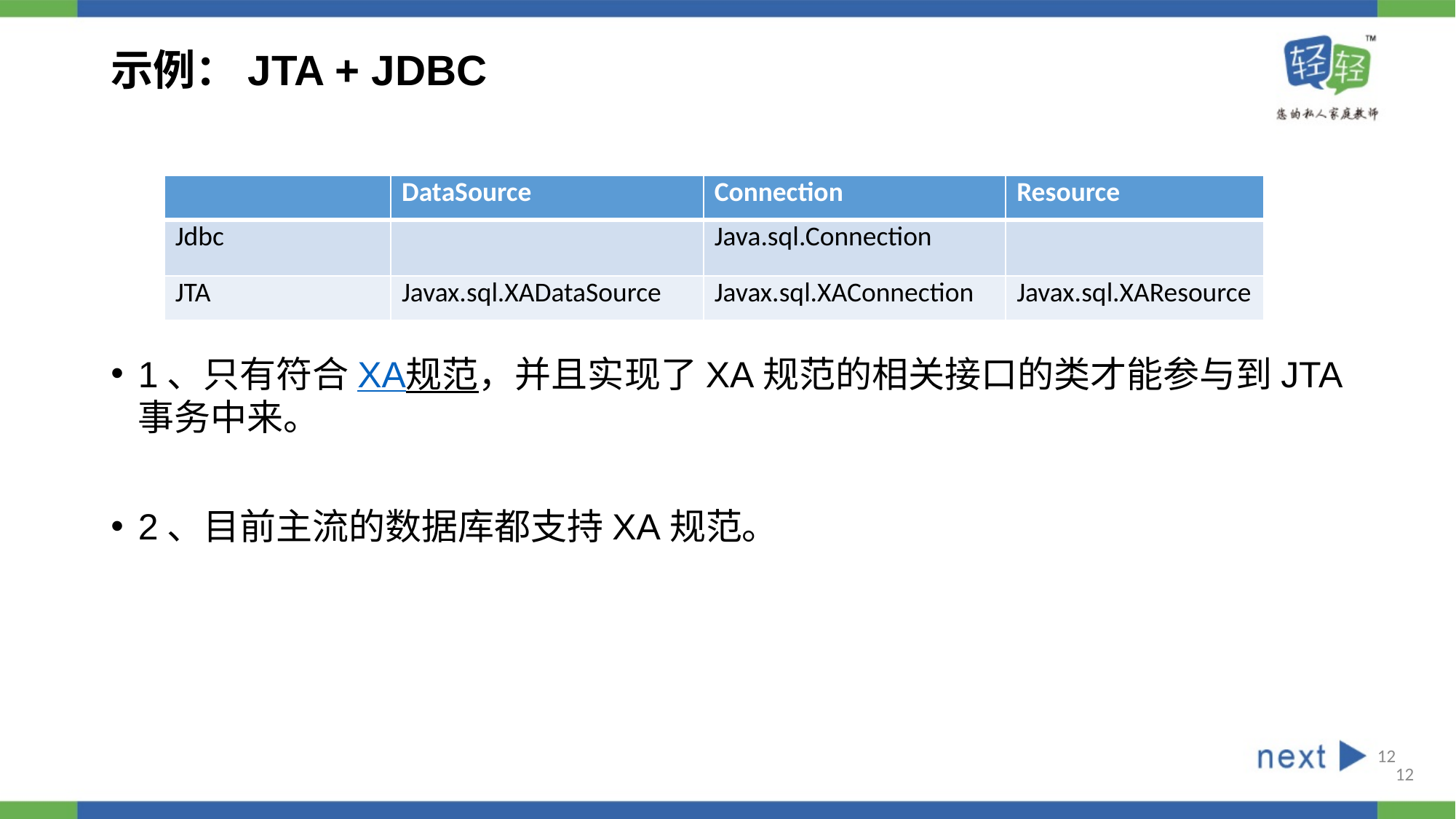

# 示例：JTA + JDBC

1、只有符合XA规范，并且实现了XA规范的相关接口的类才能参与到JTA事务中来。

2、目前主流的数据库都支持XA规范。

|  | DataSource | Connection | Resource |
| --- | --- | --- | --- |
| Jdbc |  | Java.sql.Connection |  |
| JTA | Javax.sql.XADataSource | Javax.sql.XAConnection | Javax.sql.XAResource |